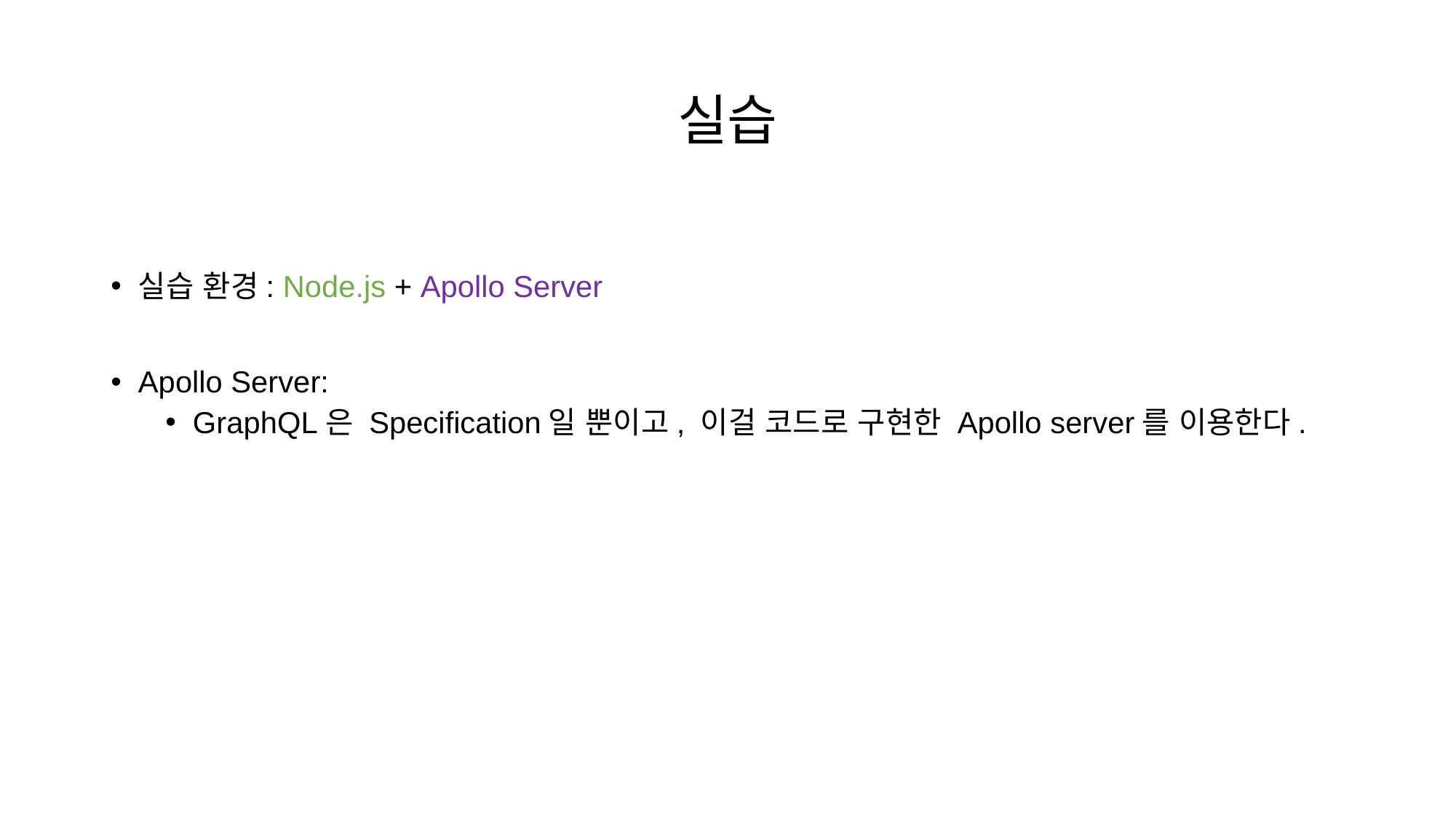

# 실습
실습 환경: Node.js + Apollo Server

Apollo Server:
GraphQL은 Specification일 뿐이고, 이걸 코드로 구현한 Apollo server를 이용한다.